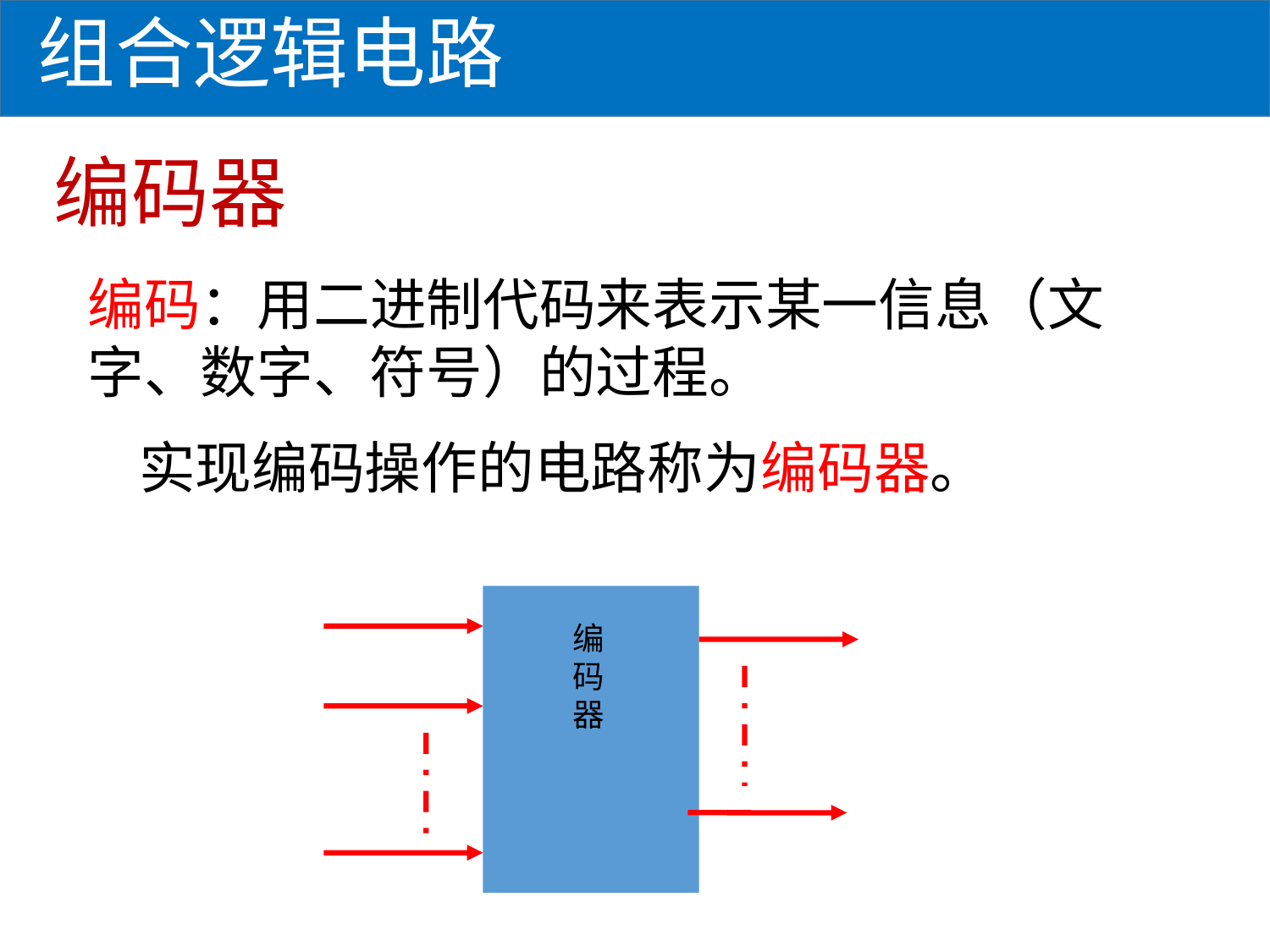

组合逻辑电路
# 编码器
编码：用二进制代码来表示某一信息（文字、数字、符号）的过程。
   实现编码操作的电路称为编码器。

编
码
器